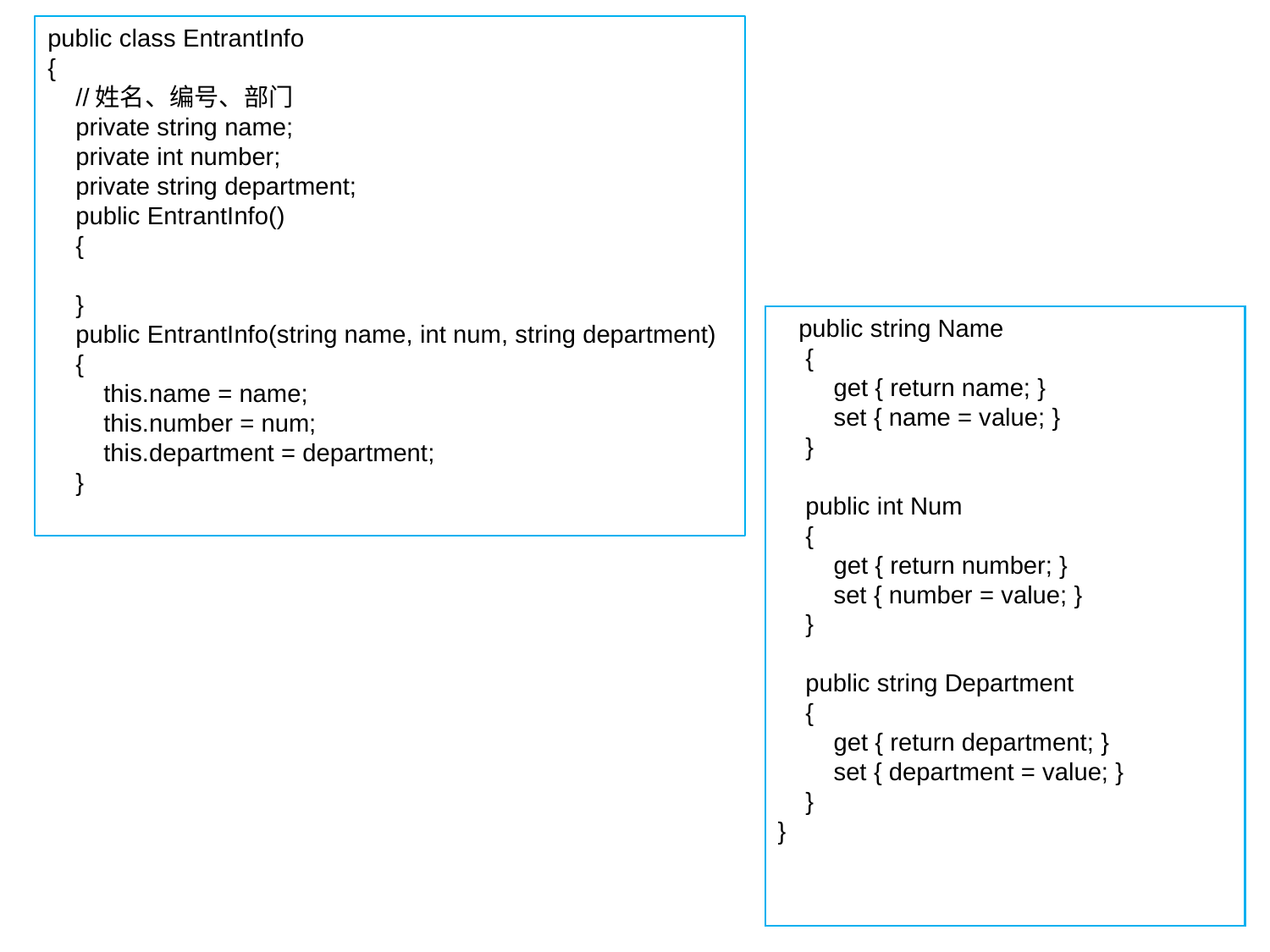

public class EntrantInfo
{
    //姓名、编号、部门
    private string name;
    private int number;
    private string department;
    public EntrantInfo()
    {

    }
    public EntrantInfo(string name, int num, string department)
    {
        this.name = name;
        this.number = num;
        this.department = department;
    }

   public string Name
    {
        get { return name; }
        set { name = value; }
    }

    public int Num
    {
        get { return number; }
        set { number = value; }
    }

    public string Department
    {
        get { return department; }
        set { department = value; }
    }
}